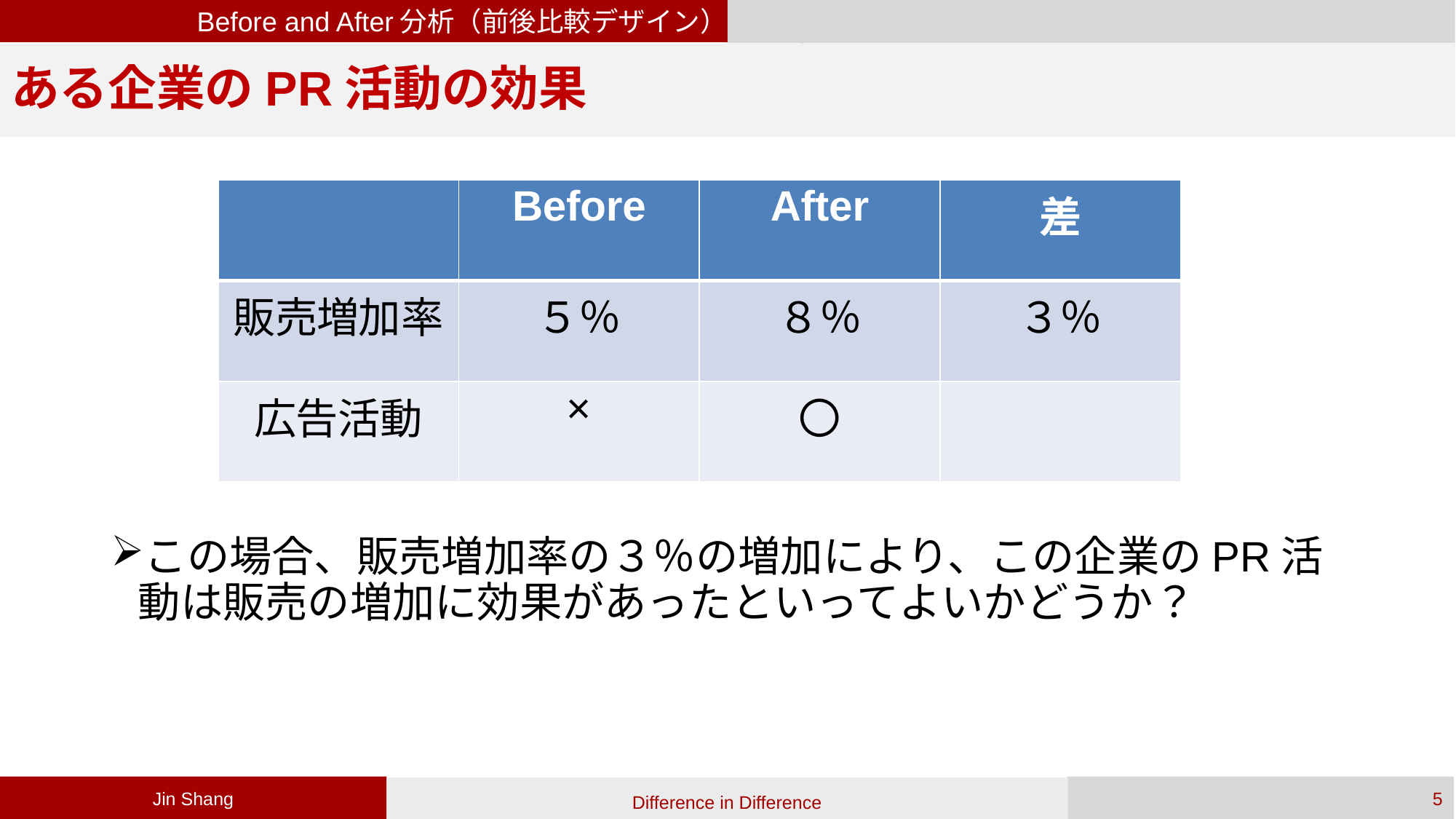

Before and After分析（前後比較デザイン）
The response of crude oil-importers and oil–exporters macroeconomic aggregates to crude oil price shocks
# ある企業のPR活動の効果
|  | Before | After | 差 |
| --- | --- | --- | --- |
| 販売増加率 | ５％ | ８％ | ３％ |
| 広告活動 | × | 〇 |  |
この場合、販売増加率の３％の増加により、この企業のPR活動は販売の増加に効果があったといってよいかどうか？
Jin Shang
5
Difference in Difference